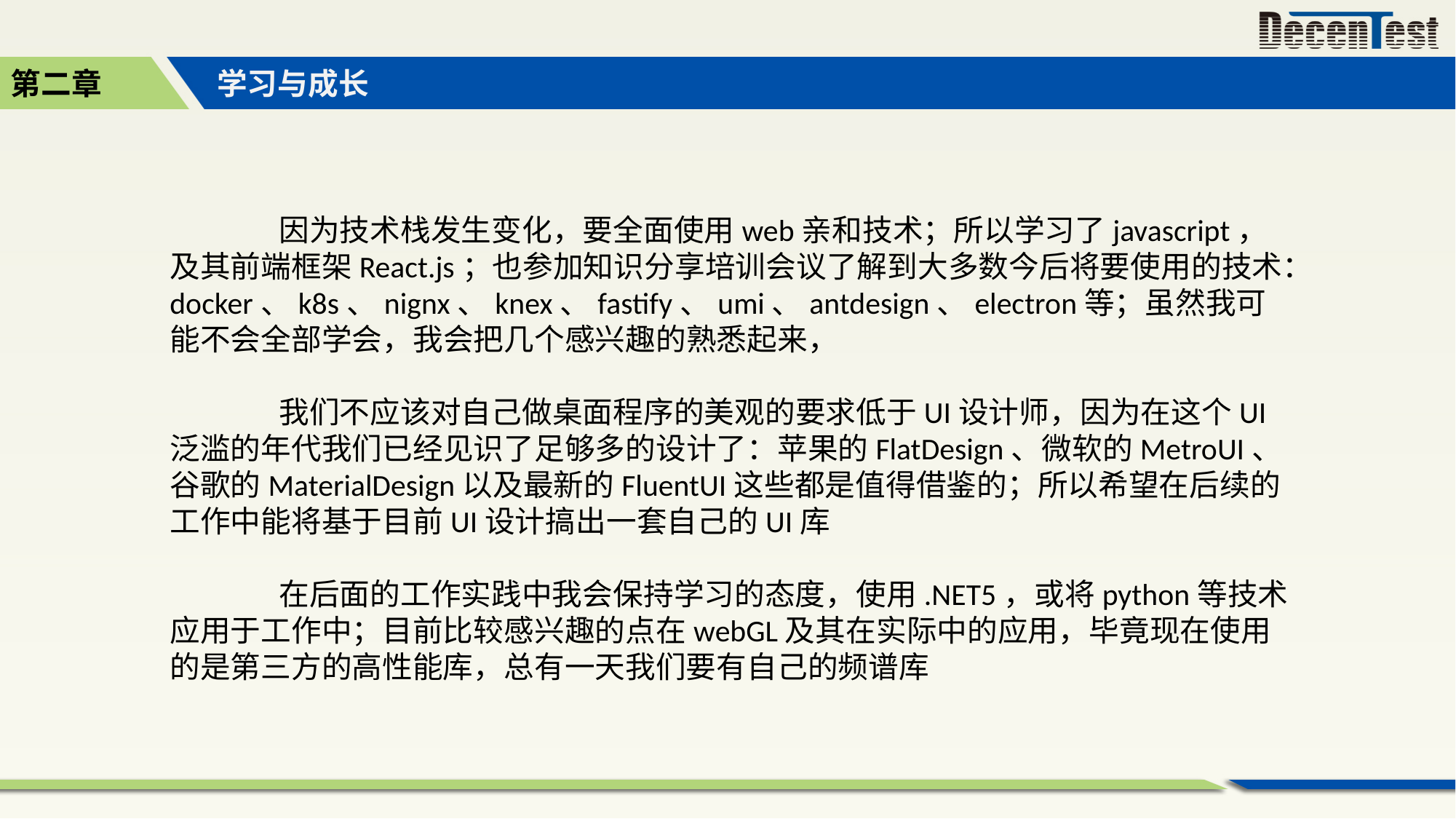

第二章
学习与成长
	因为技术栈发生变化，要全面使用web亲和技术；所以学习了javascript，及其前端框架React.js；也参加知识分享培训会议了解到大多数今后将要使用的技术：docker、k8s、nignx、knex、fastify、umi、antdesign、electron等；虽然我可能不会全部学会，我会把几个感兴趣的熟悉起来，

	我们不应该对自己做桌面程序的美观的要求低于UI设计师，因为在这个UI泛滥的年代我们已经见识了足够多的设计了：苹果的FlatDesign、微软的MetroUI、谷歌的MaterialDesign以及最新的FluentUI这些都是值得借鉴的；所以希望在后续的工作中能将基于目前UI设计搞出一套自己的UI库

	在后面的工作实践中我会保持学习的态度，使用.NET5，或将python等技术应用于工作中；目前比较感兴趣的点在webGL及其在实际中的应用，毕竟现在使用的是第三方的高性能库，总有一天我们要有自己的频谱库

6